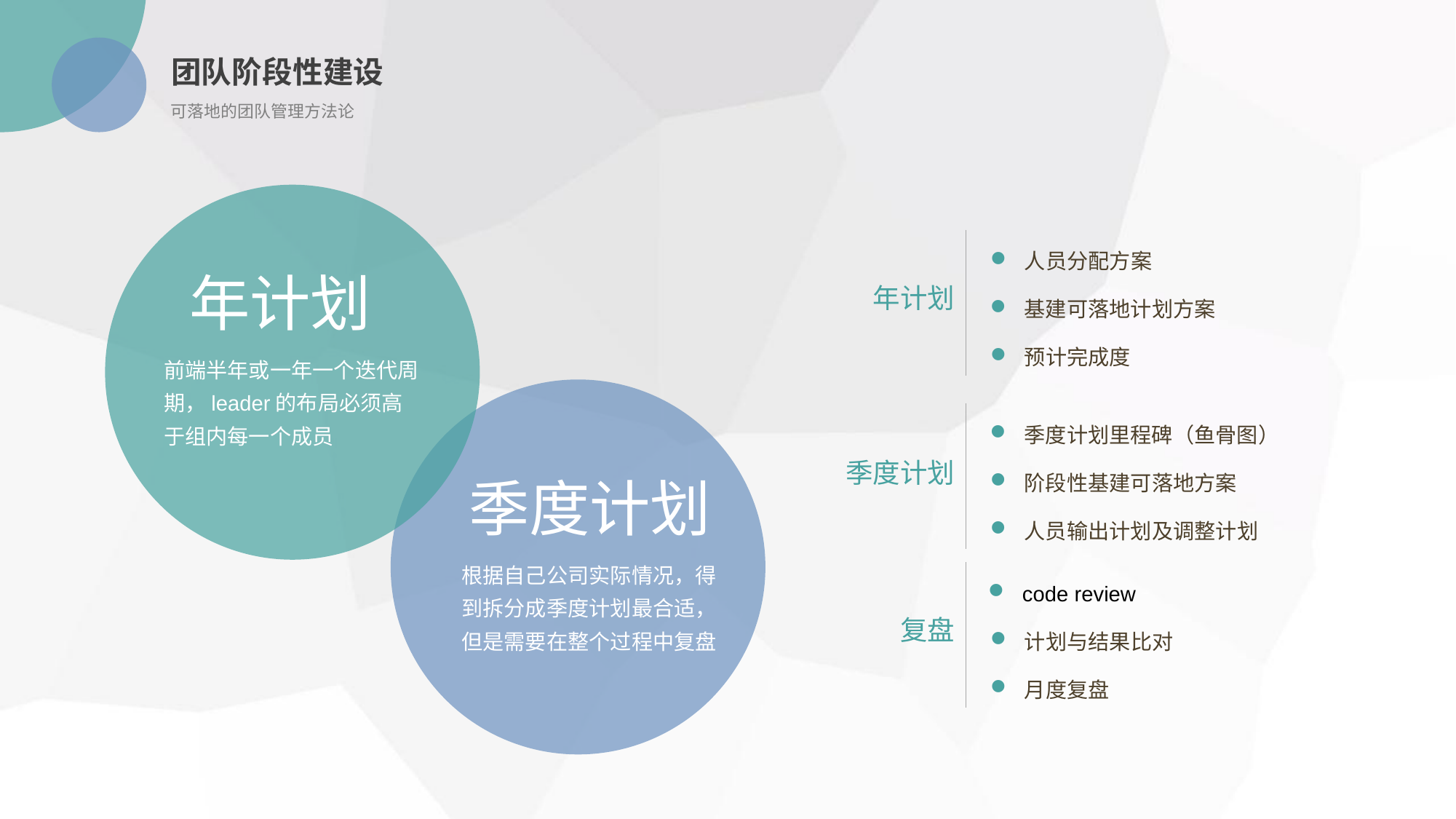

团队阶段性建设
可落地的团队管理方法论

人员分配方案

年计划
年计划
前端半年或一年一个迭代周期，leader的布局必须高于组内每一个成员
基建可落地计划方案
预计完成度

季度计划里程碑（鱼骨图）

季度计划

阶段性基建可落地方案
季度计划
根据自己公司实际情况，得到拆分成季度计划最合适，但是需要在整个过程中复盘
人员输出计划及调整计划
code review

复盘
计划与结果比对
月度复盘